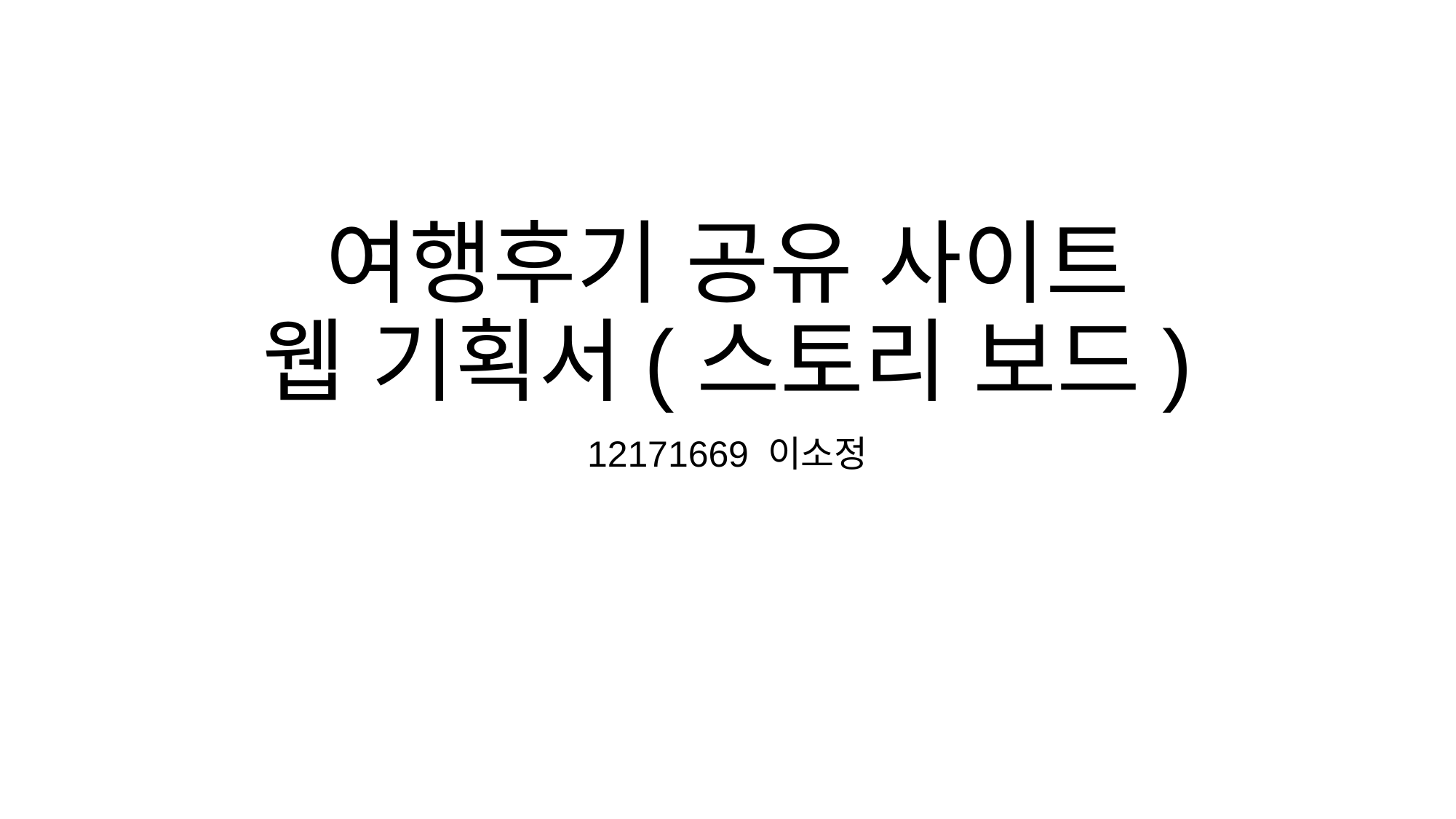

# 여행후기 공유 사이트 웹 기획서(스토리 보드)
12171669 이소정